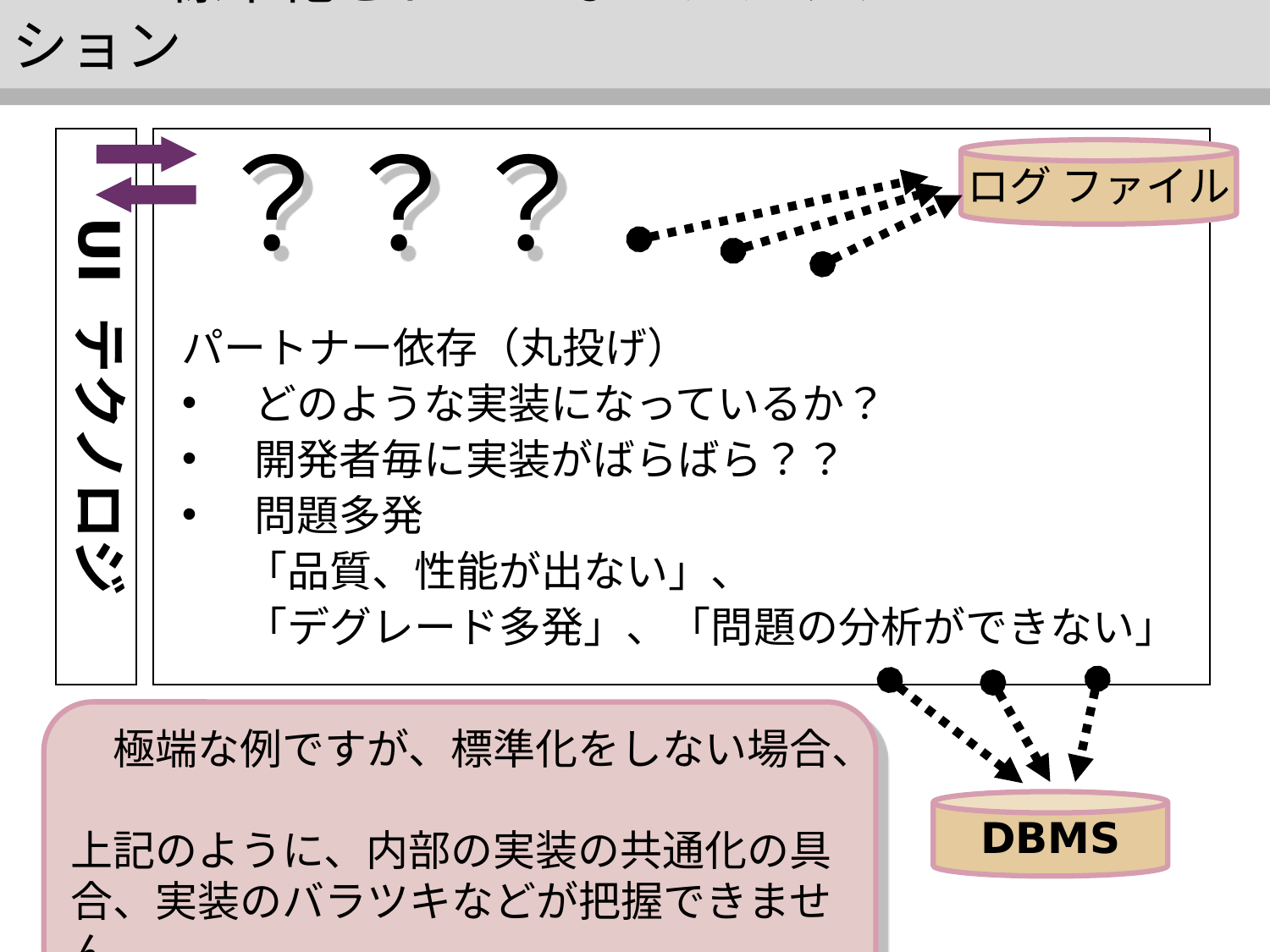

1.3. 標準化されていないアプリケーション
？？？
UI テクノロジ

ログ ファイル

パートナー依存（丸投げ）
　どのような実装になっているか？
　開発者毎に実装がばらばら？？
　問題多発
「品質、性能が出ない」、
「デグレード多発」、「問題の分析ができない」

　極端な例ですが、標準化をしない場合、
上記のように、内部の実装の共通化の具合、実装のバラツキなどが把握できません。
DBMS